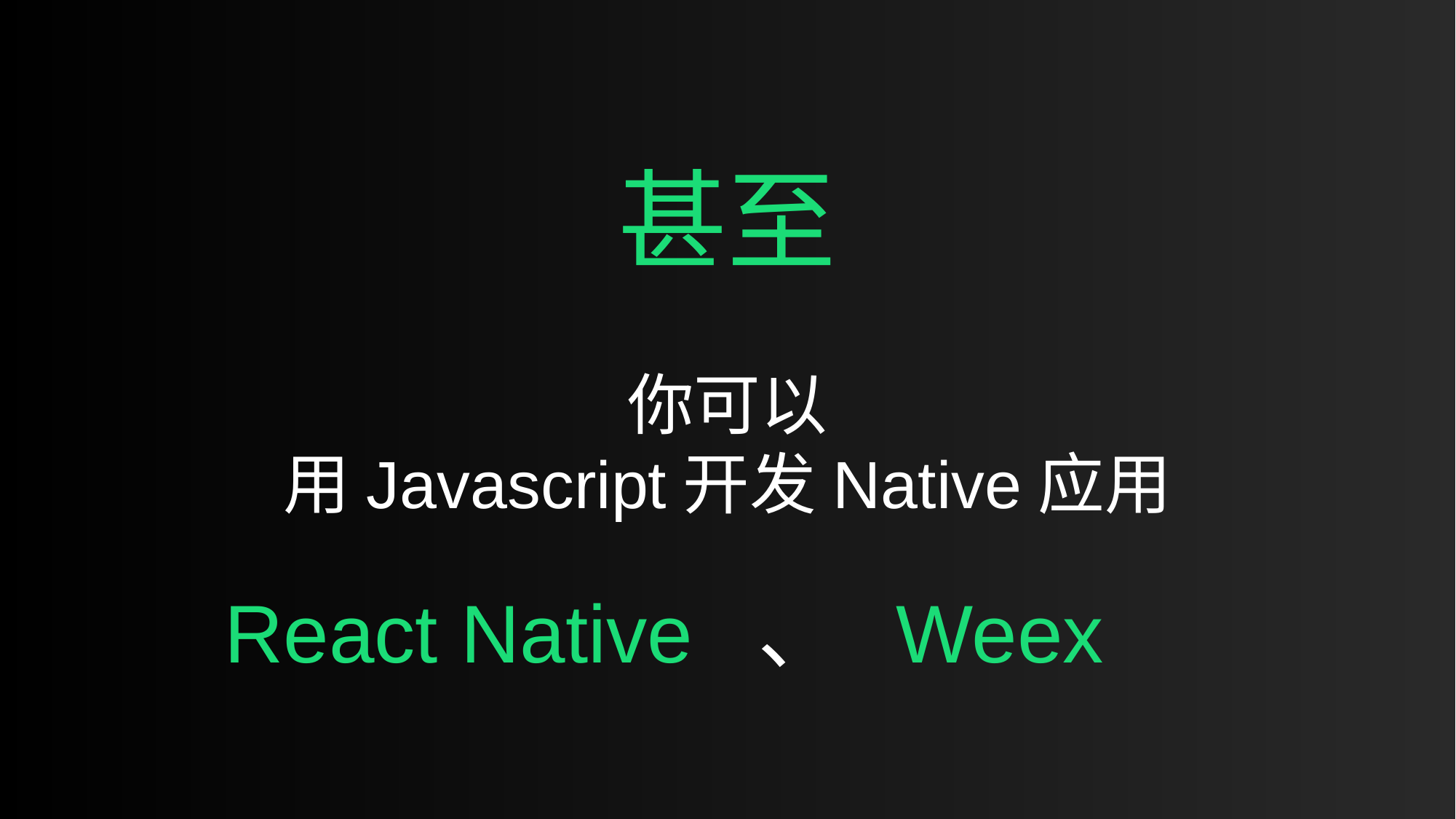

甚至
你可以
用Javascript开发Native应用
React Native  、  Weex